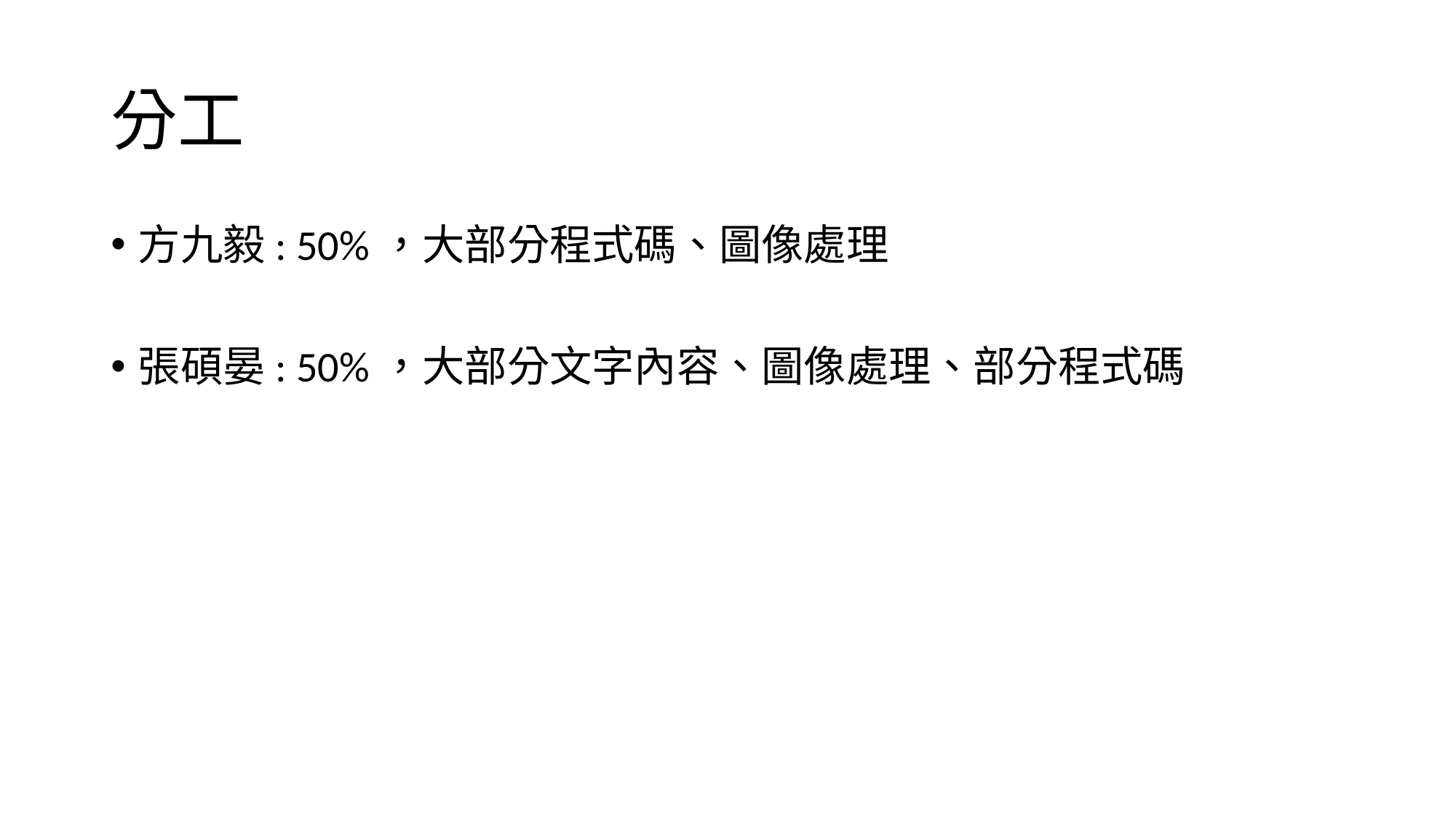

# 分工
方九毅: 50%，大部分程式碼、圖像處理

張碩晏: 50%，大部分文字內容、圖像處理、部分程式碼